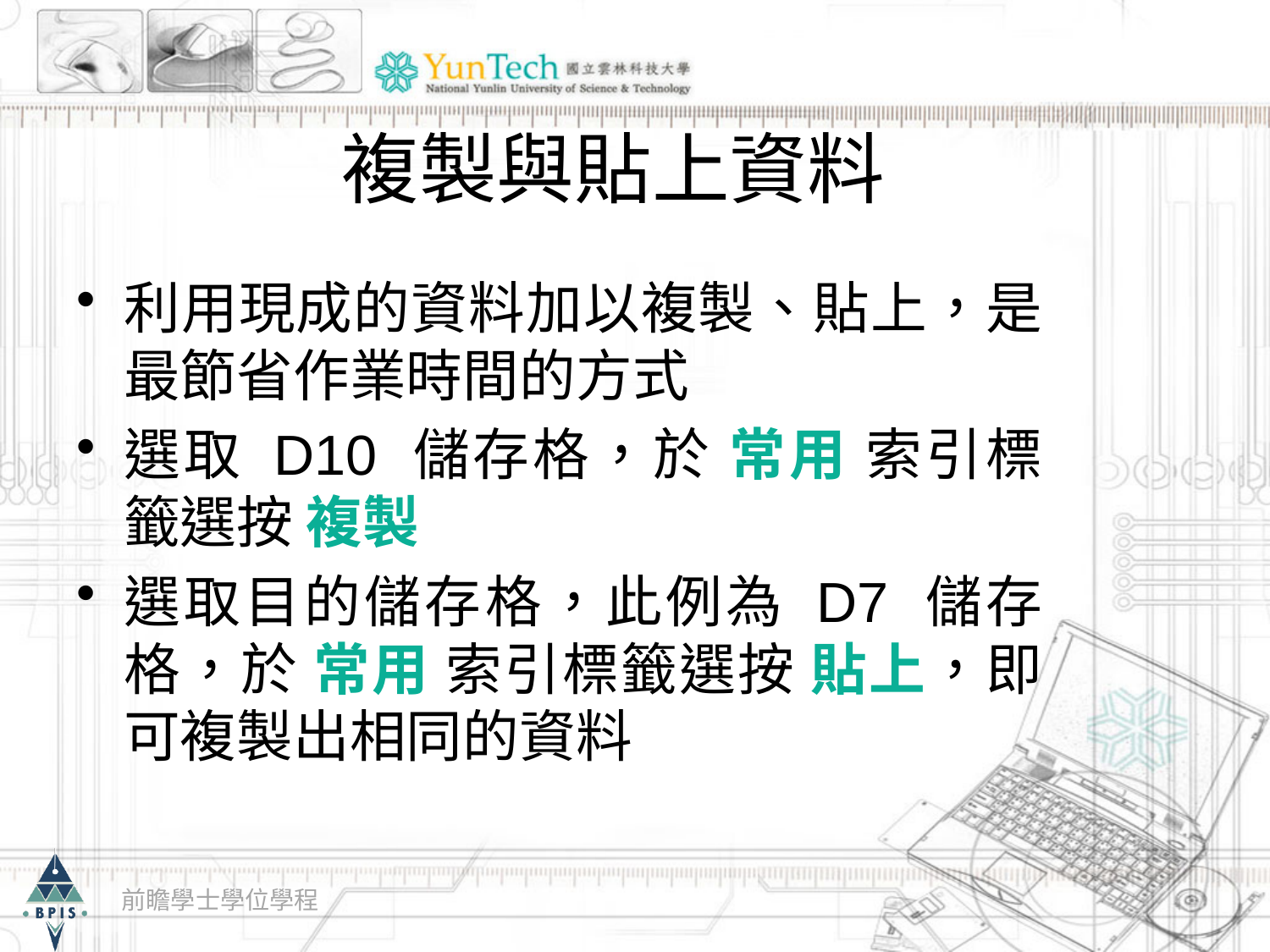

# 複製與貼上資料
利用現成的資料加以複製、貼上，是最節省作業時間的方式
選取 D10 儲存格，於 常用 索引標籤選按 複製
選取目的儲存格，此例為 D7 儲存格，於 常用 索引標籤選按 貼上，即可複製出相同的資料